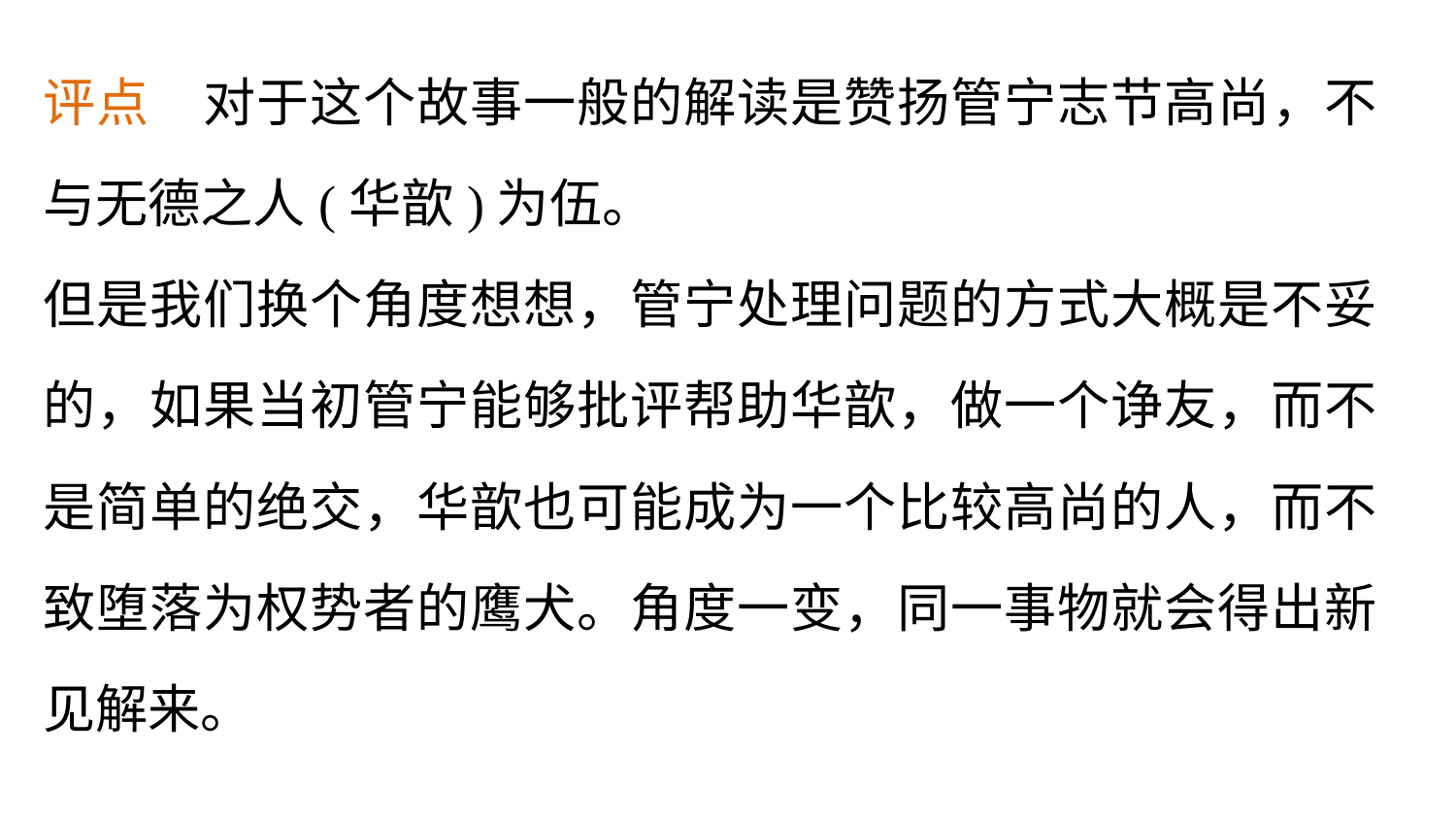

评点　对于这个故事一般的解读是赞扬管宁志节高尚，不与无德之人(华歆)为伍。
但是我们换个角度想想，管宁处理问题的方式大概是不妥的，如果当初管宁能够批评帮助华歆，做一个诤友，而不是简单的绝交，华歆也可能成为一个比较高尚的人，而不致堕落为权势者的鹰犬。角度一变，同一事物就会得出新见解来。